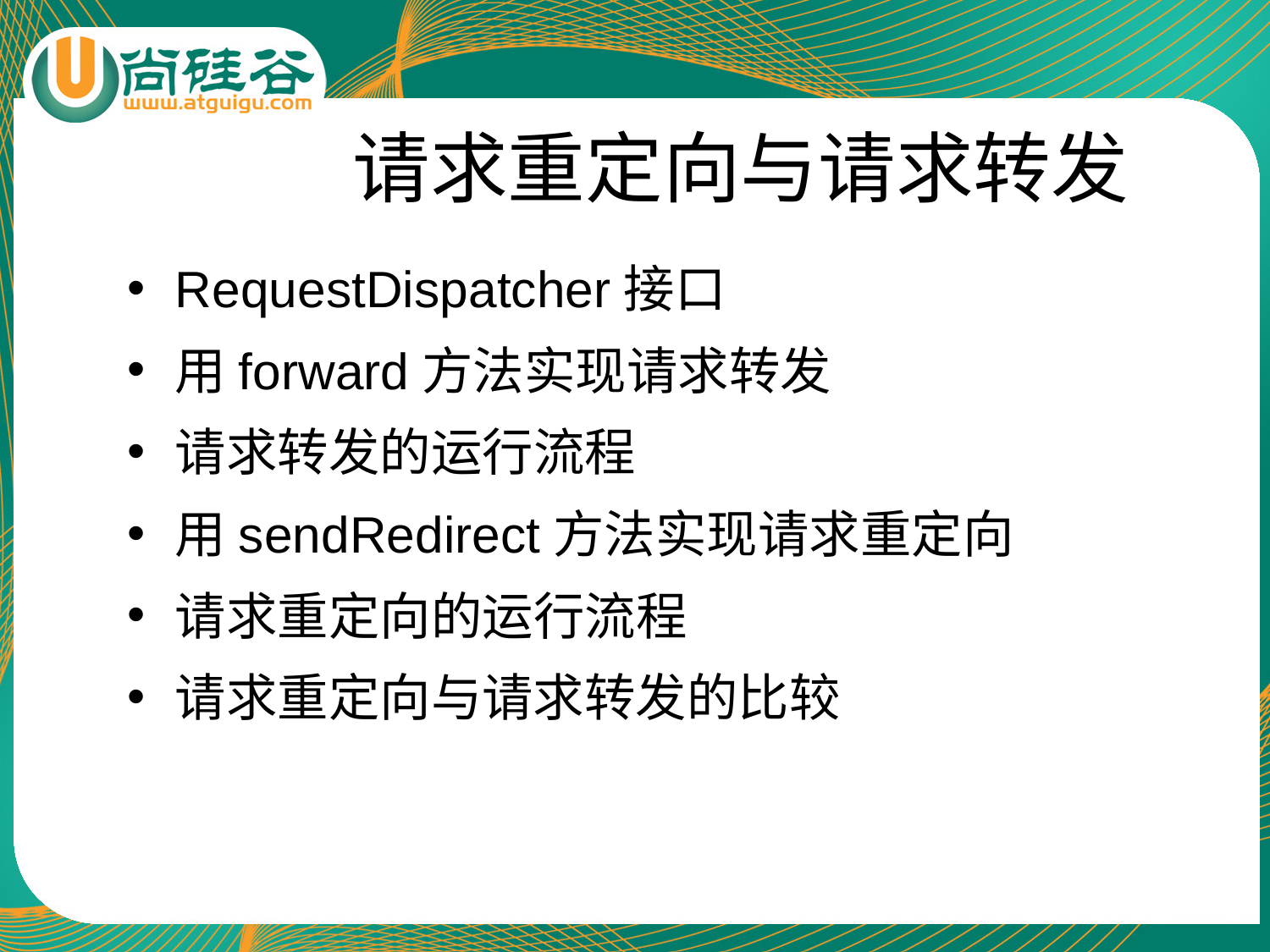

# 请求重定向与请求转发
RequestDispatcher接口
用forward方法实现请求转发
请求转发的运行流程
用sendRedirect方法实现请求重定向
请求重定向的运行流程
请求重定向与请求转发的比较